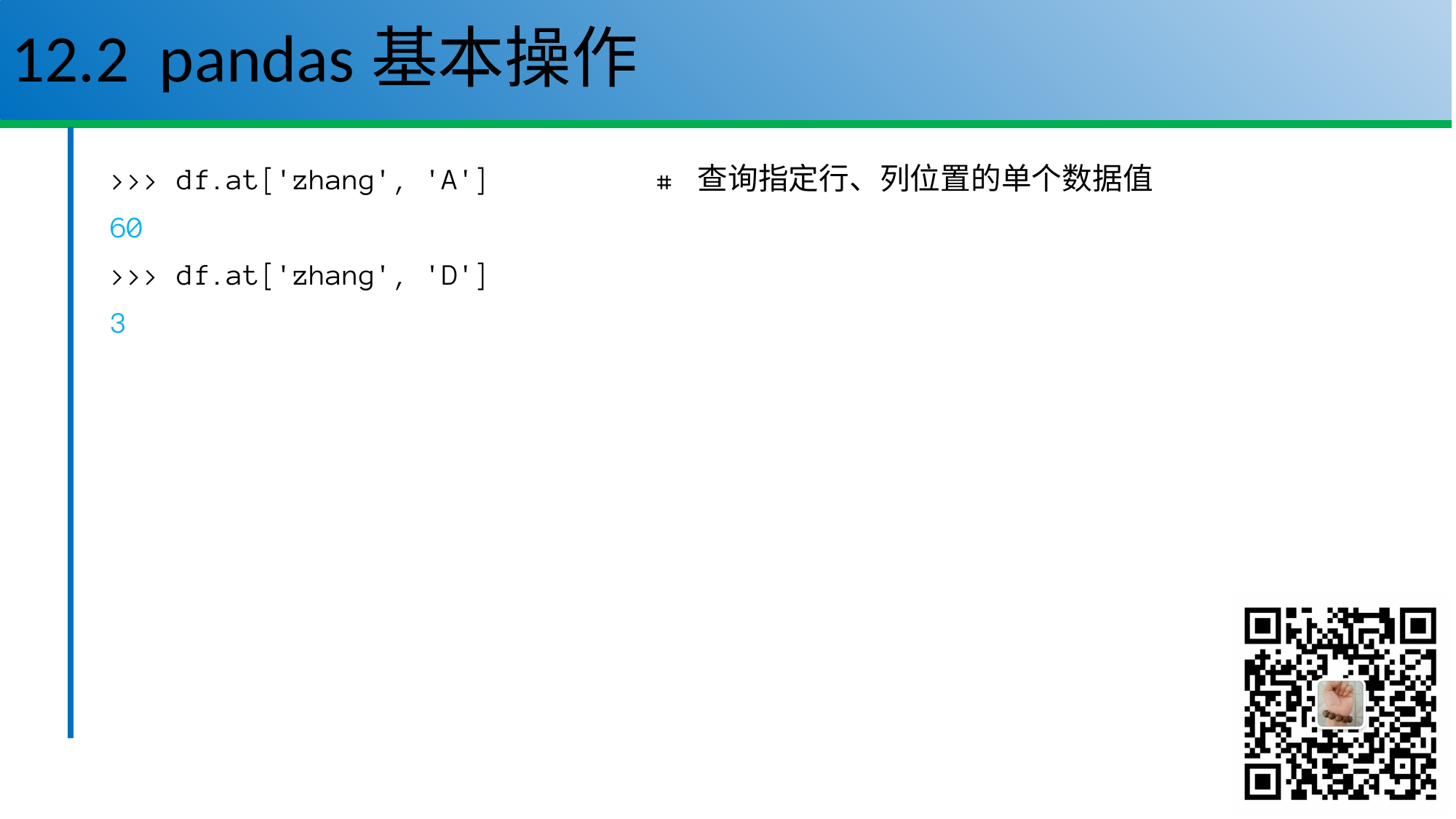

# 12.2  pandas基本操作
>>> df.at['zhang', 'A']          # 查询指定行、列位置的单个数据值
60
>>> df.at['zhang', 'D']
3
43